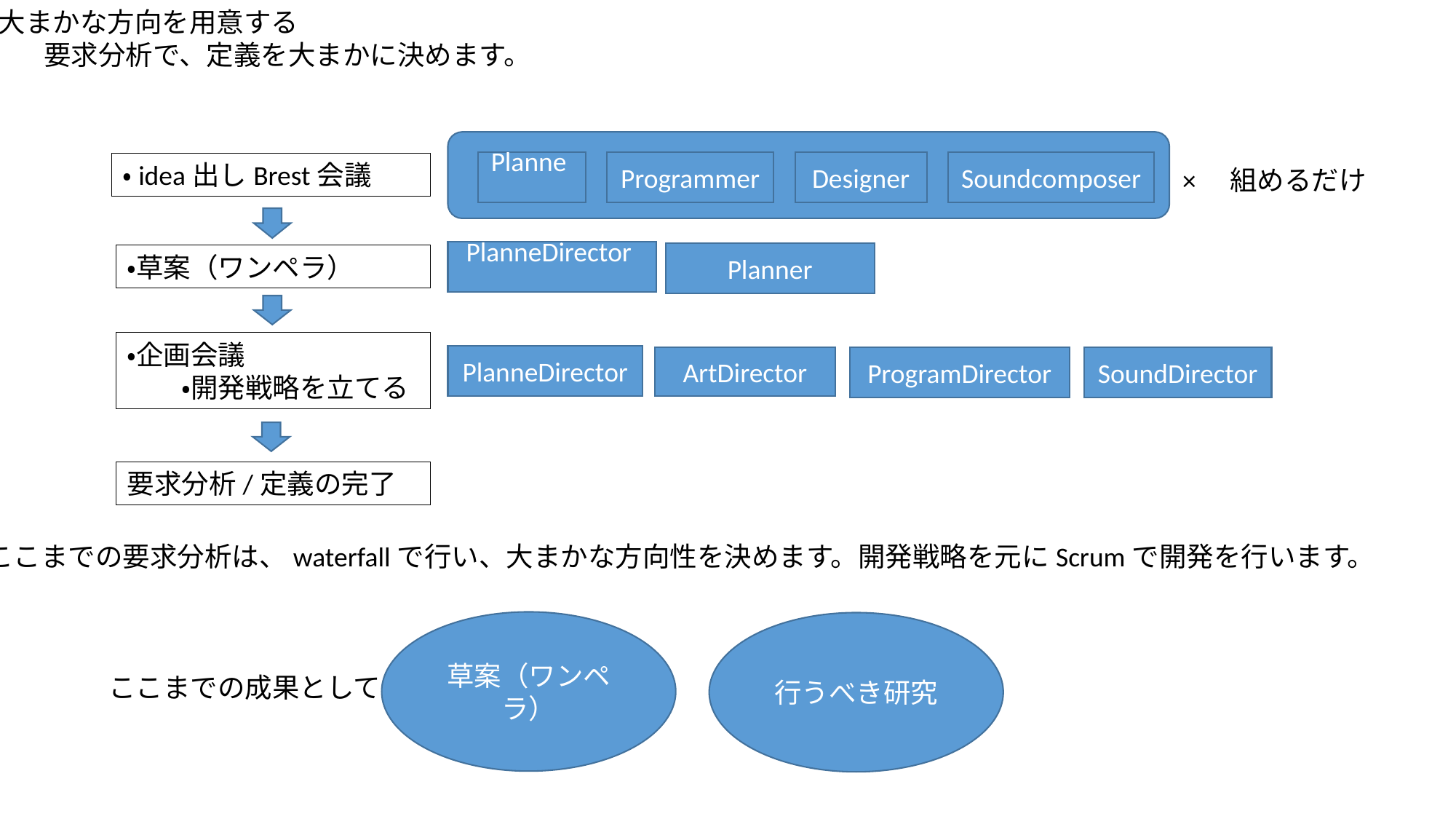

・大まかな方向を用意する
　　要求分析で、定義を大まかに決めます。

Planne
Programmer
Designer
Soundcomposer
・idea出しBrest会議
×　組めるだけ

PlanneDirector
Planner
・草案（ワンペラ）

・企画会議
　　・開発戦略を立てる
PlanneDirector
ArtDirector
ProgramDirector
SoundDirector

要求分析/定義の完了
ここまでの要求分析は、waterfallで行い、大まかな方向性を決めます。開発戦略を元にScrumで開発を行います。
草案（ワンペラ）
行うべき研究
ここまでの成果として